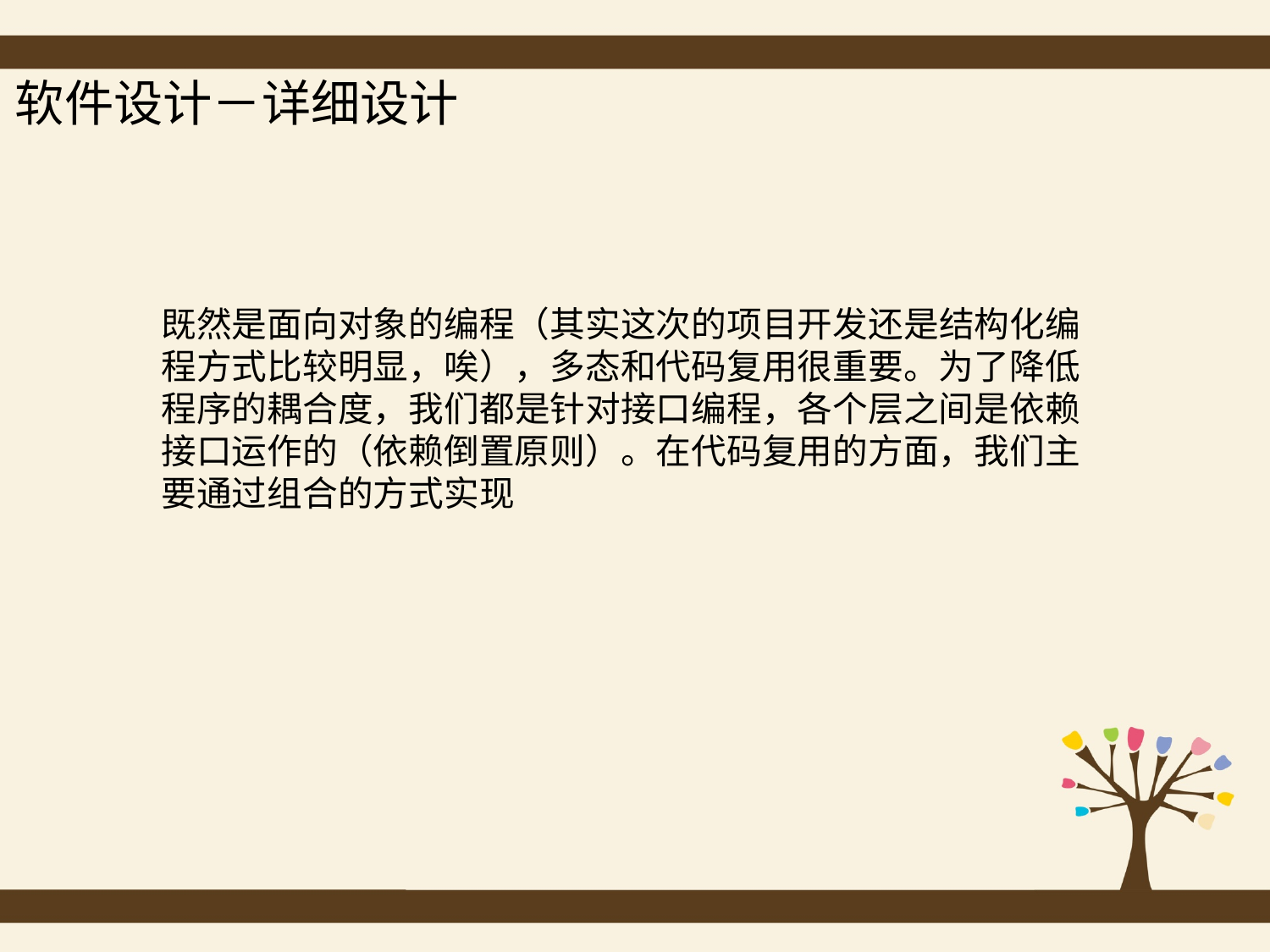

软件设计－详细设计
既然是面向对象的编程（其实这次的项目开发还是结构化编
程方式比较明显，唉），多态和代码复用很重要。为了降低
程序的耦合度，我们都是针对接口编程，各个层之间是依赖
接口运作的（依赖倒置原则）。在代码复用的方面，我们主
要通过组合的方式实现